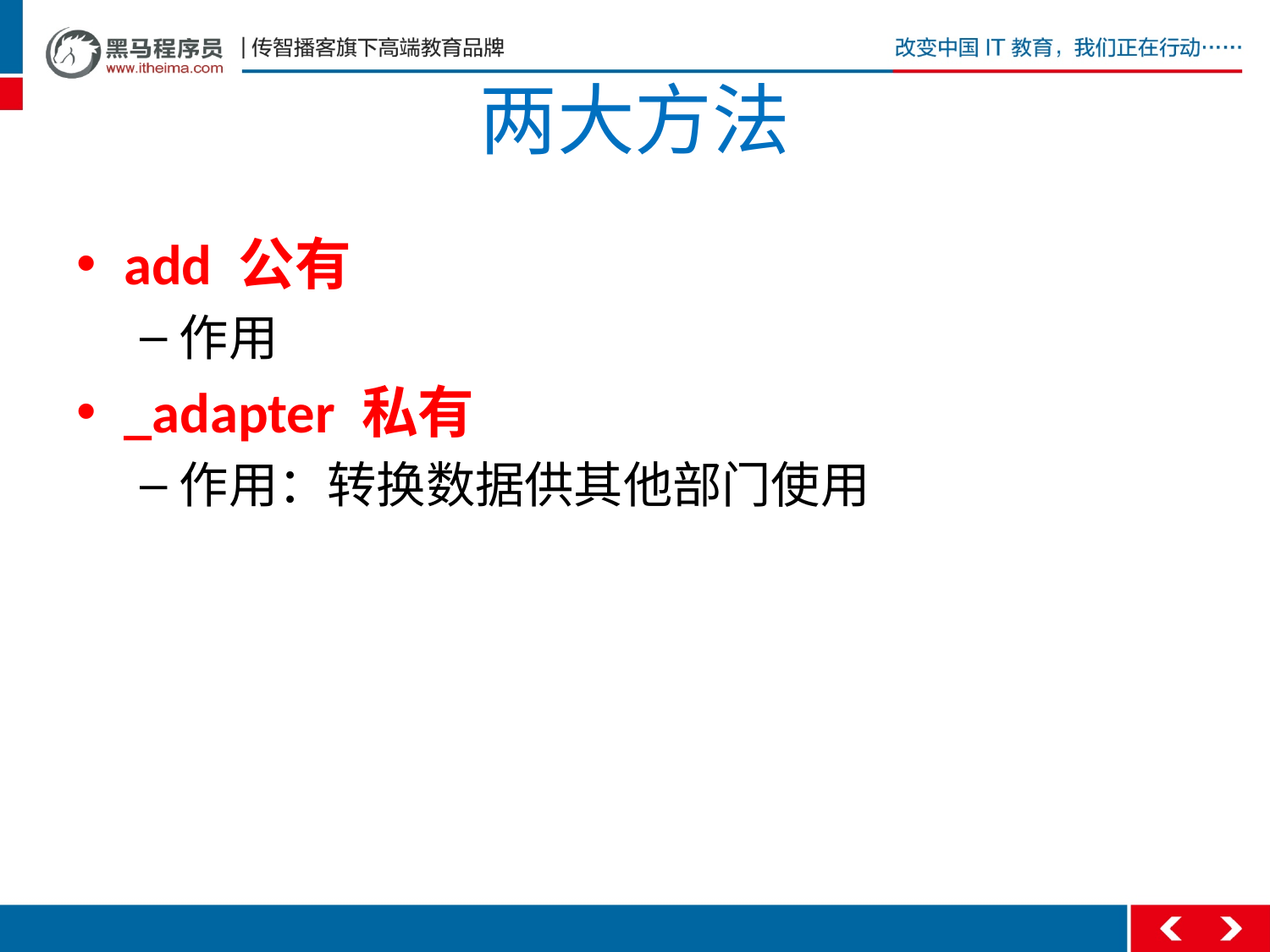

# 两大方法
add 公有
作用
_adapter 私有
作用：转换数据供其他部门使用